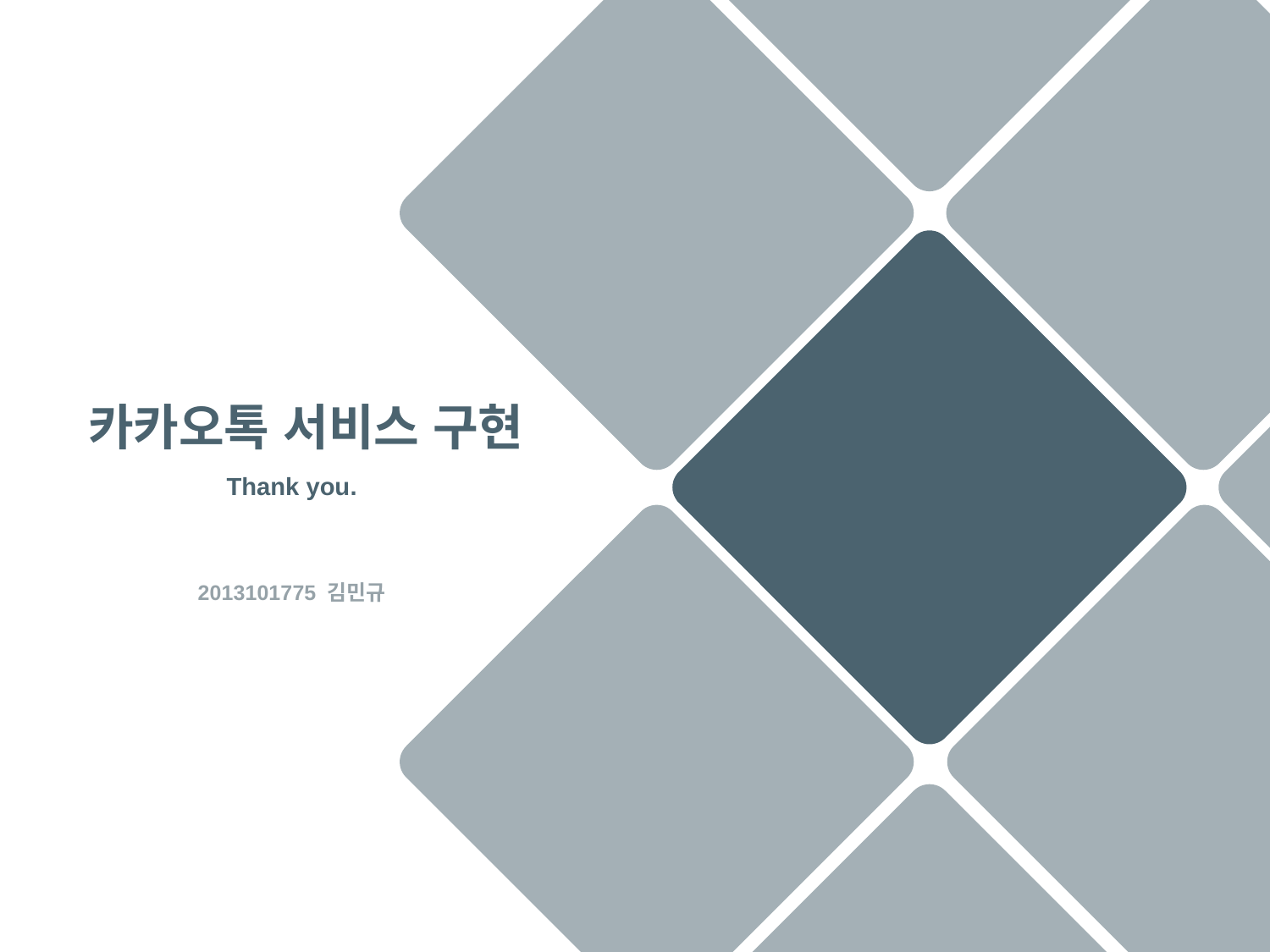

카카오톡 서비스 구현
Thank you.
2013101775 김민규